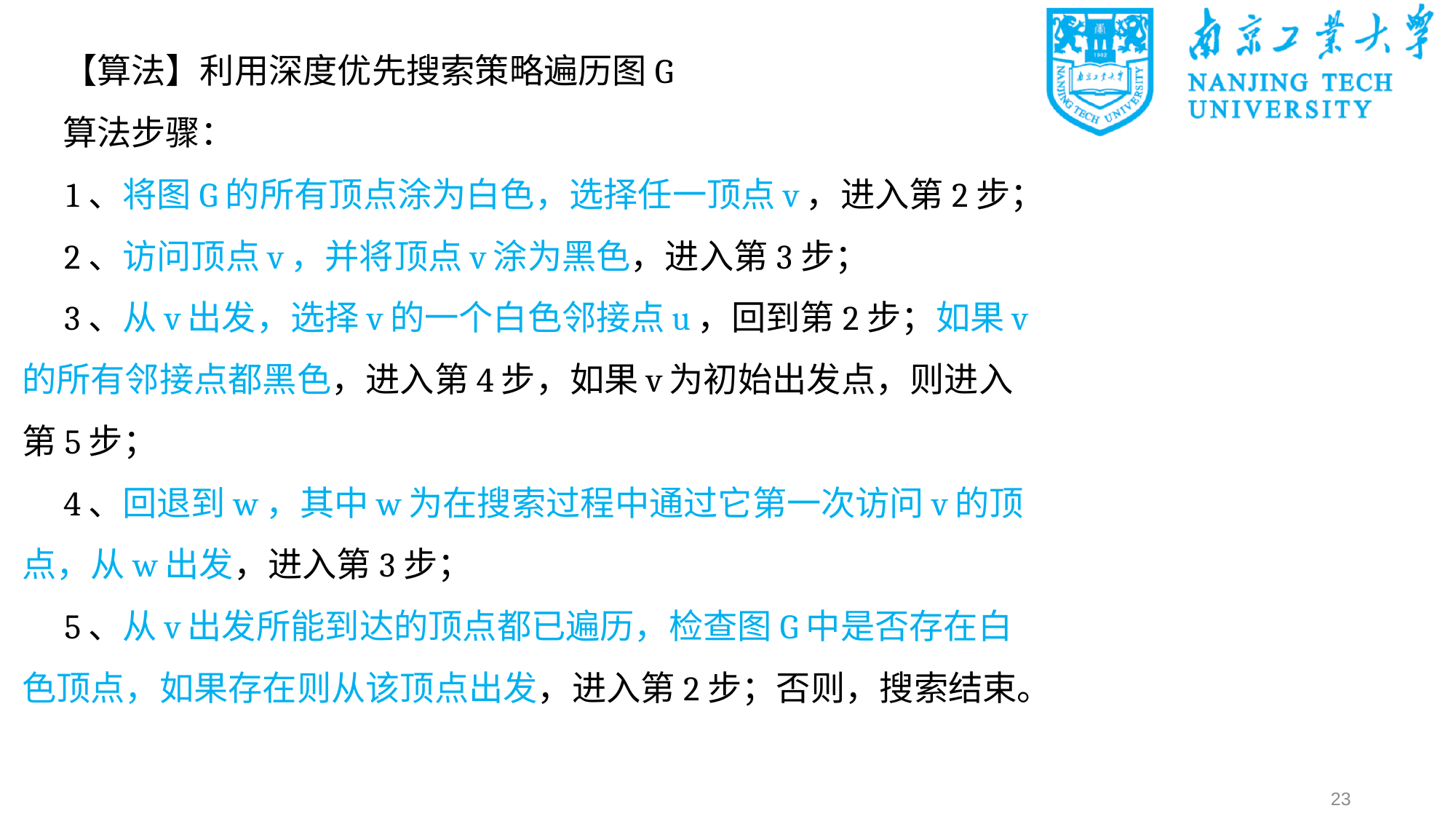

【算法】利用深度优先搜索策略遍历图G
算法步骤：
1、将图G的所有顶点涂为白色，选择任一顶点v，进入第2步；
2、访问顶点v，并将顶点v涂为黑色，进入第3步；
3、从v出发，选择v的一个白色邻接点u，回到第2步；如果v的所有邻接点都黑色，进入第4步，如果v为初始出发点，则进入第5步；
4、回退到w，其中w为在搜索过程中通过它第一次访问v的顶点，从w出发，进入第3步；
5、从v出发所能到达的顶点都已遍历，检查图G中是否存在白色顶点，如果存在则从该顶点出发，进入第2步；否则，搜索结束。
23